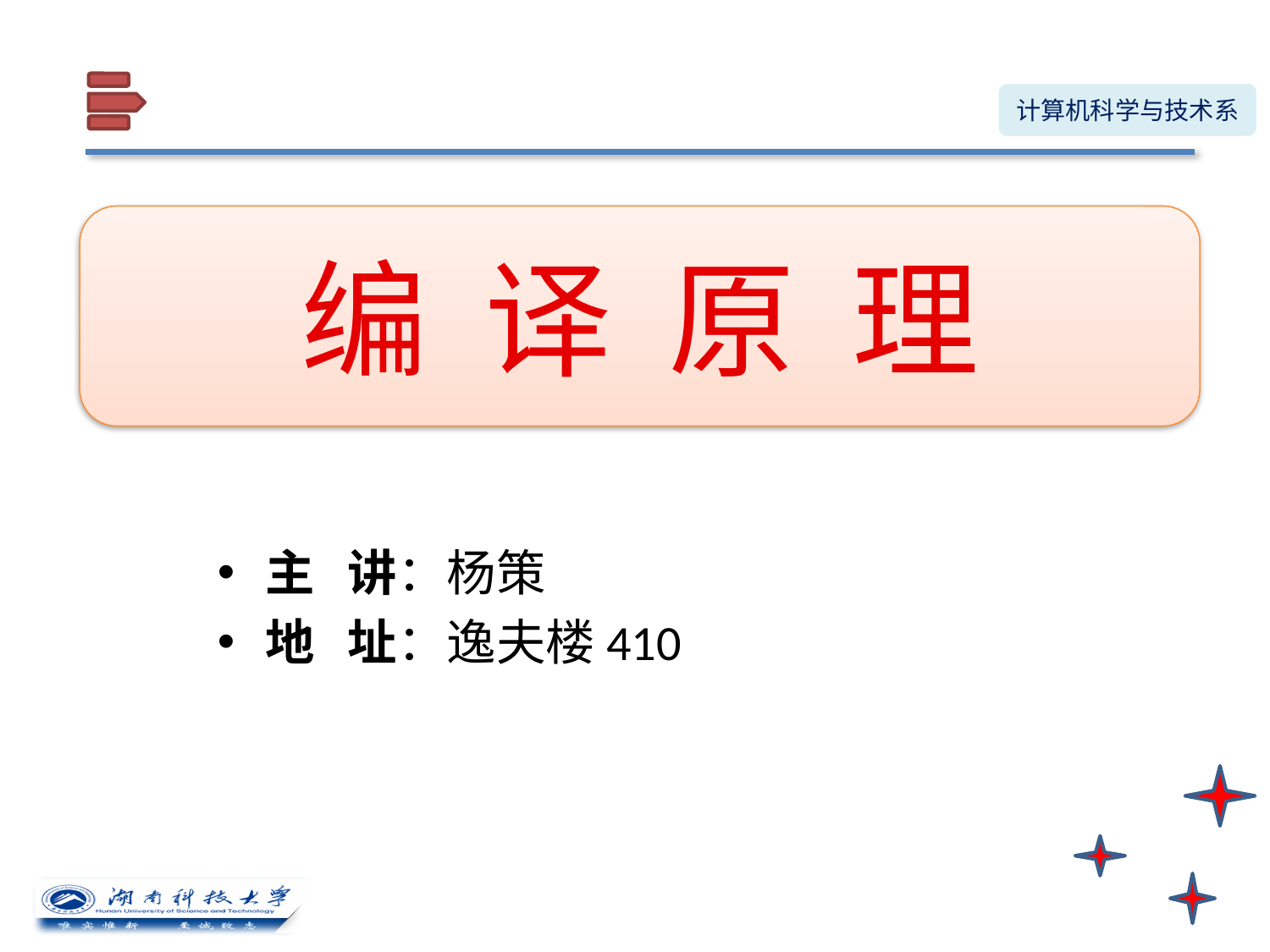

编  译  原  理
# 主   讲：杨策
地   址：逸夫楼410